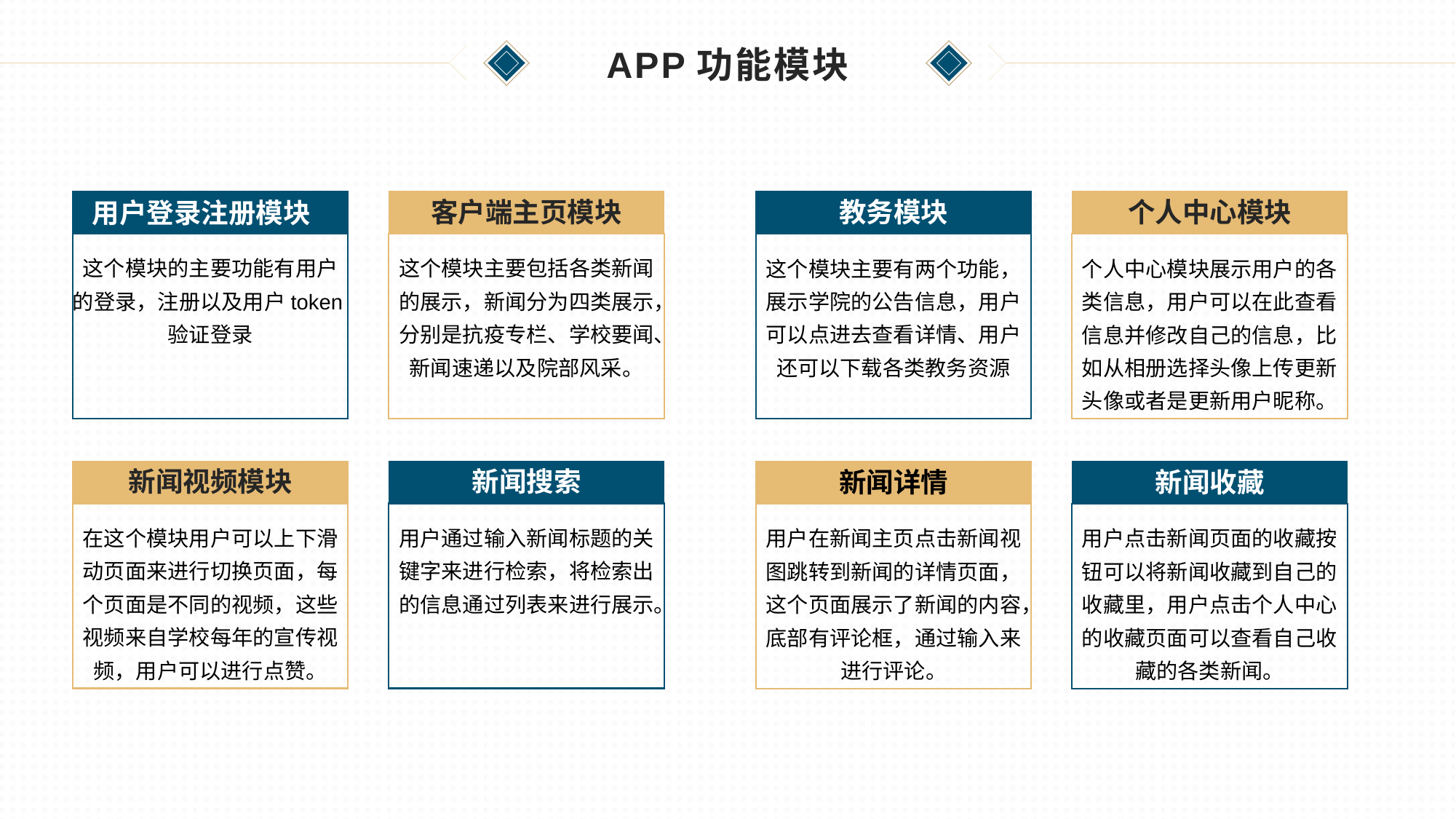

# APP功能模块

用户登录注册模块

这个模块的主要功能有用户的登录，注册以及用户token验证登录

客户端主页模块

这个模块主要包括各类新闻的展示，新闻分为四类展示，分别是抗疫专栏、学校要闻、新闻速递以及院部风采。

新闻视频模块

在这个模块用户可以上下滑动页面来进行切换页面，每个页面是不同的视频，这些视频来自学校每年的宣传视频，用户可以进行点赞。

新闻搜索

用户通过输入新闻标题的关键字来进行检索，将检索出的信息通过列表来进行展示。

教务模块

这个模块主要有两个功能，展示学院的公告信息，用户可以点进去查看详情、用户还可以下载各类教务资源

个人中心模块

个人中心模块展示用户的各类信息，用户可以在此查看信息并修改自己的信息，比如从相册选择头像上传更新头像或者是更新用户昵称。

新闻详情

用户在新闻主页点击新闻视图跳转到新闻的详情页面，这个页面展示了新闻的内容，底部有评论框，通过输入来进行评论。

新闻收藏

用户点击新闻页面的收藏按钮可以将新闻收藏到自己的收藏里，用户点击个人中心的收藏页面可以查看自己收藏的各类新闻。